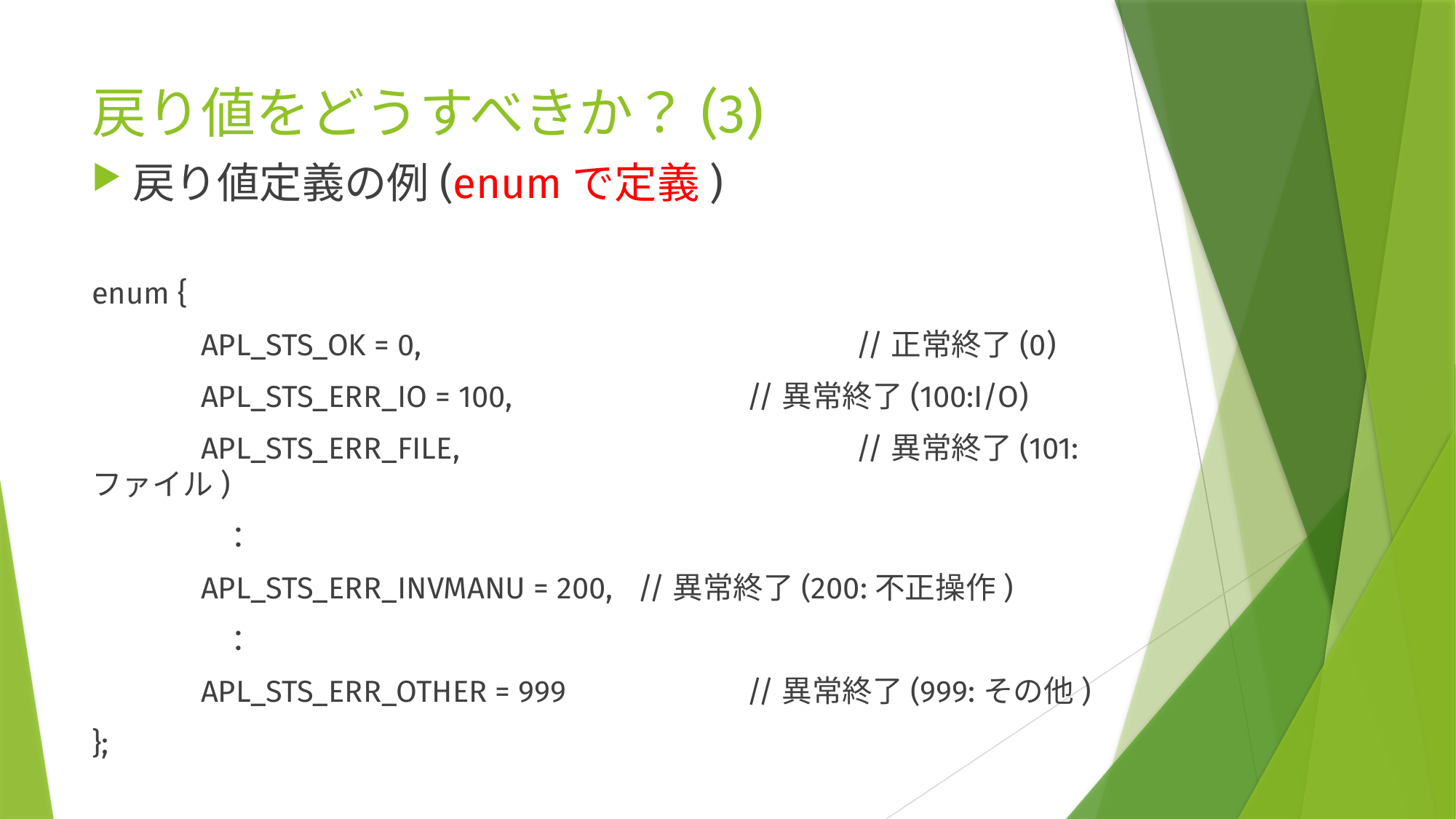

# 戻り値をどうすべきか？(3)
戻り値定義の例(enumで定義)

enum {
	APL_STS_OK = 0,				//正常終了(0)
	APL_STS_ERR_IO = 100,			//異常終了(100:I/O)
	APL_STS_ERR_FILE,				//異常終了(101:ファイル)
	　：
	APL_STS_ERR_INVMANU = 200,	//異常終了(200:不正操作)
	　：
	APL_STS_ERR_OTHER = 999		//異常終了(999:その他)
};